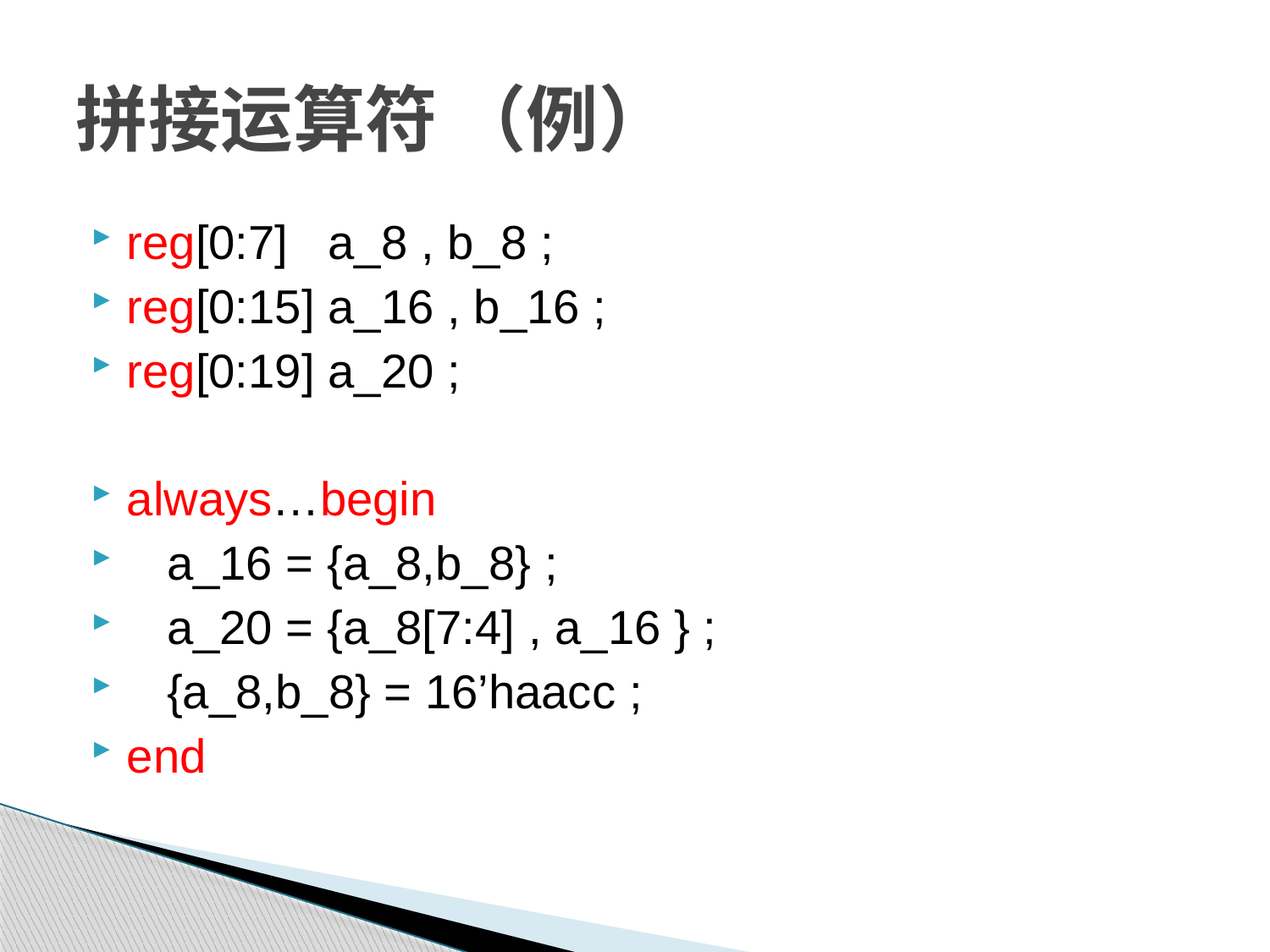

# 拼接运算符 （例）
reg[0:7]   a_8 , b_8 ;
reg[0:15] a_16 , b_16 ;
reg[0:19] a_20 ;

always…begin
   a_16 = {a_8,b_8} ;
   a_20 = {a_8[7:4] , a_16 } ;
   {a_8,b_8} = 16’haacc ;
end